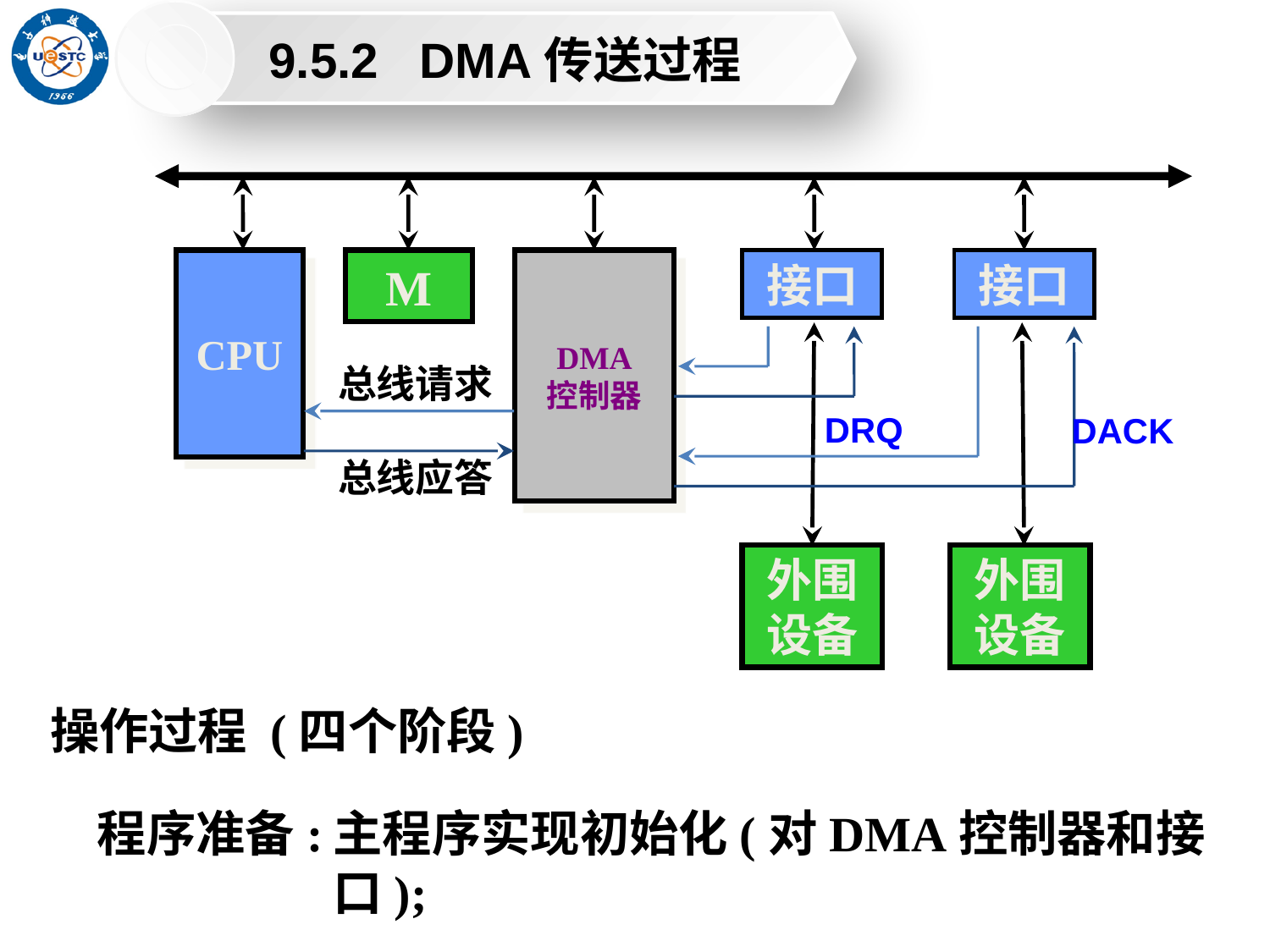

9.5.2   DMA传送过程

CPU

M
DMA
控制器
接口
接口

总线请求

DRQ
DACK

总线应答

外围设备
外围设备
 操作过程 (四个阶段)
主程序实现初始化(对DMA控制器和接口);
程序准备: